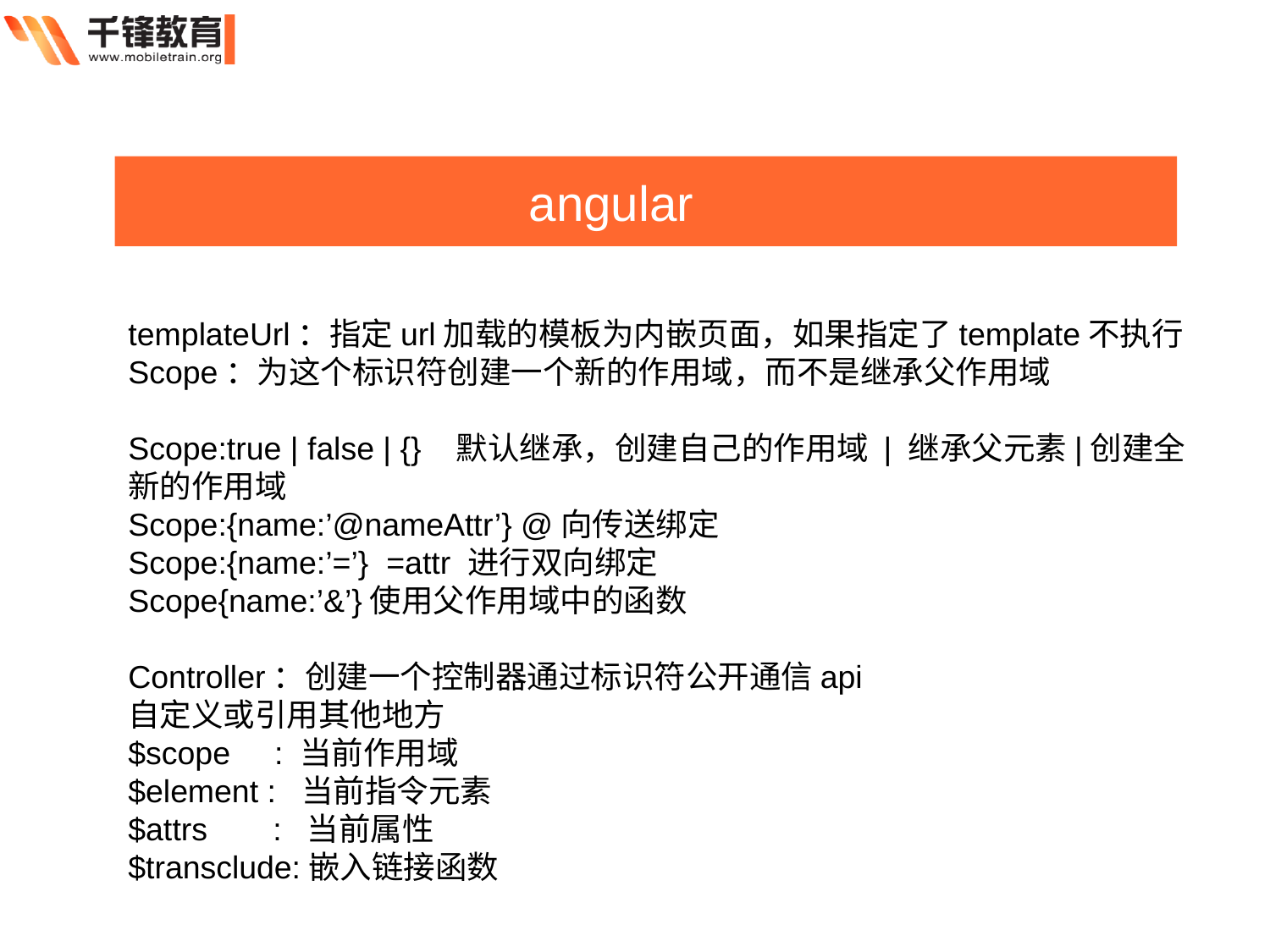

angular
templateUrl：指定url加载的模板为内嵌页面，如果指定了template不执行
Scope：为这个标识符创建一个新的作用域，而不是继承父作用域

Scope:true | false | {}   默认继承，创建自己的作用域 | 继承父元素|创建全
新的作用域
Scope:{name:’@nameAttr’} @向传送绑定
Scope:{name:’=’}  =attr 进行双向绑定
Scope{name:’&’}使用父作用域中的函数

Controller：创建一个控制器通过标识符公开通信api
自定义或引用其他地方
$scope     : 当前作用域
$element :  当前指令元素
$attrs	  :  当前属性
$transclude:嵌入链接函数